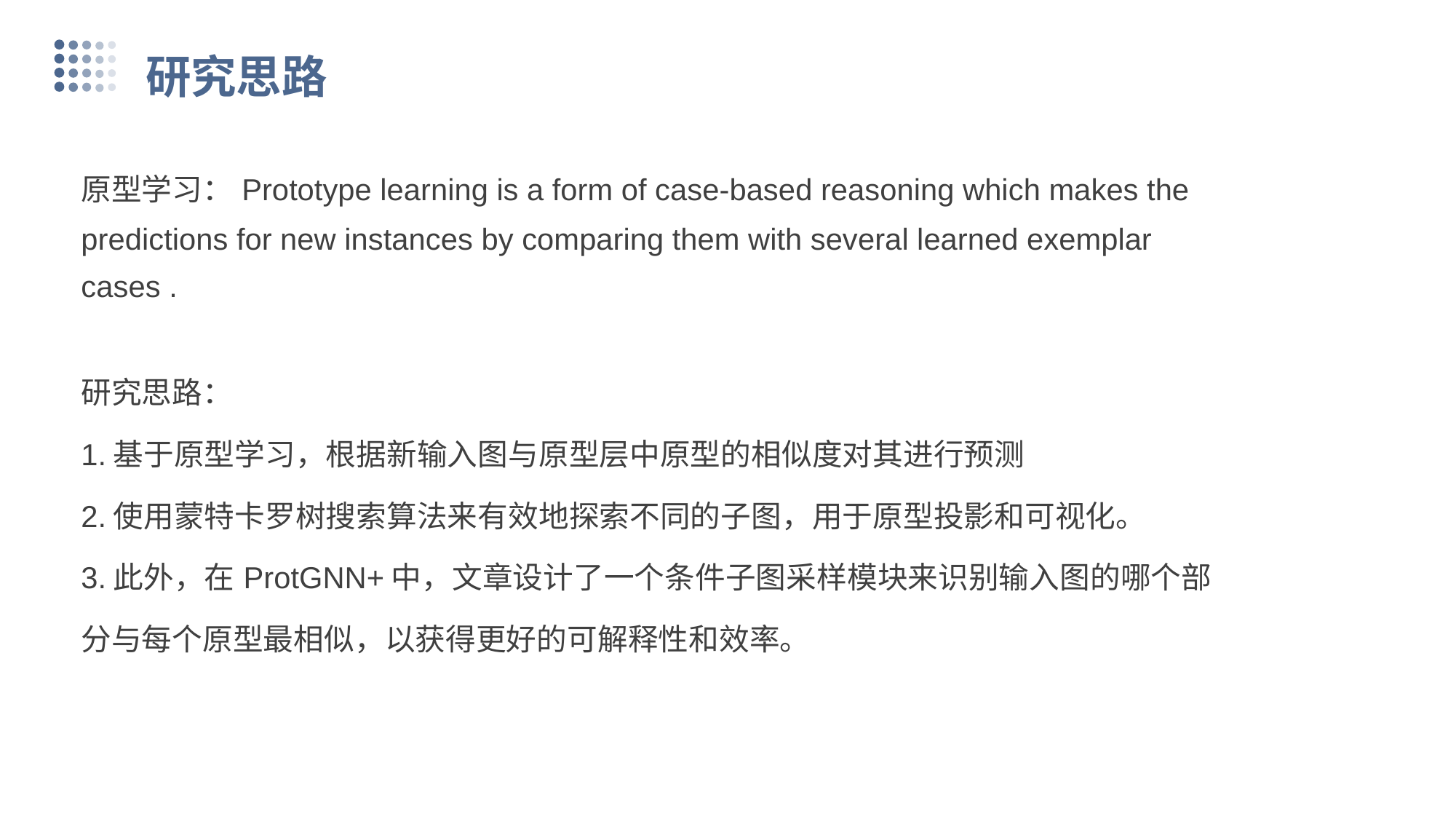

研究思路

原型学习：Prototype learning is a form of case-based reasoning which makes the predictions for new instances by comparing them with several learned exemplar cases .

研究思路：
1.基于原型学习，根据新输入图与原型层中原型的相似度对其进行预测
2.使用蒙特卡罗树搜索算法来有效地探索不同的子图，用于原型投影和可视化。
3.此外，在ProtGNN+中，文章设计了一个条件子图采样模块来识别输入图的哪个部分与每个原型最相似，以获得更好的可解释性和效率。